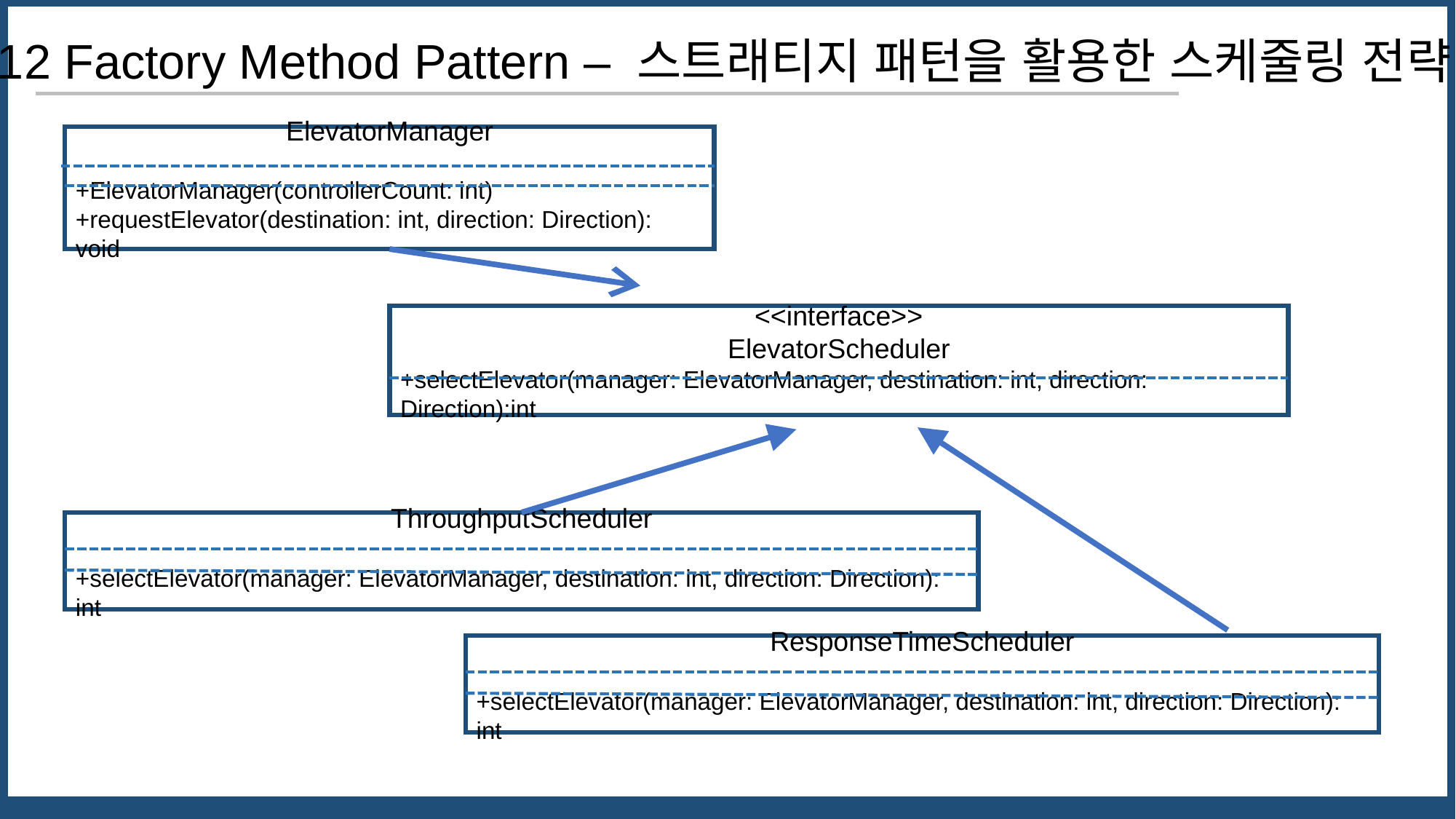

Chapter 12 Factory Method Pattern – 스트래티지 패턴을 활용한 스케줄링 전략
ElevatorManager

+ElevatorManager(controllerCount: int)
+requestElevator(destination: int, direction: Direction): void
<<interface>>
ElevatorScheduler
+selectElevator(manager: ElevatorManager, destination: int, direction: Direction):int
ThroughputScheduler

+selectElevator(manager: ElevatorManager, destination: int, direction: Direction): int
ResponseTimeScheduler

+selectElevator(manager: ElevatorManager, destination: int, direction: Direction): int